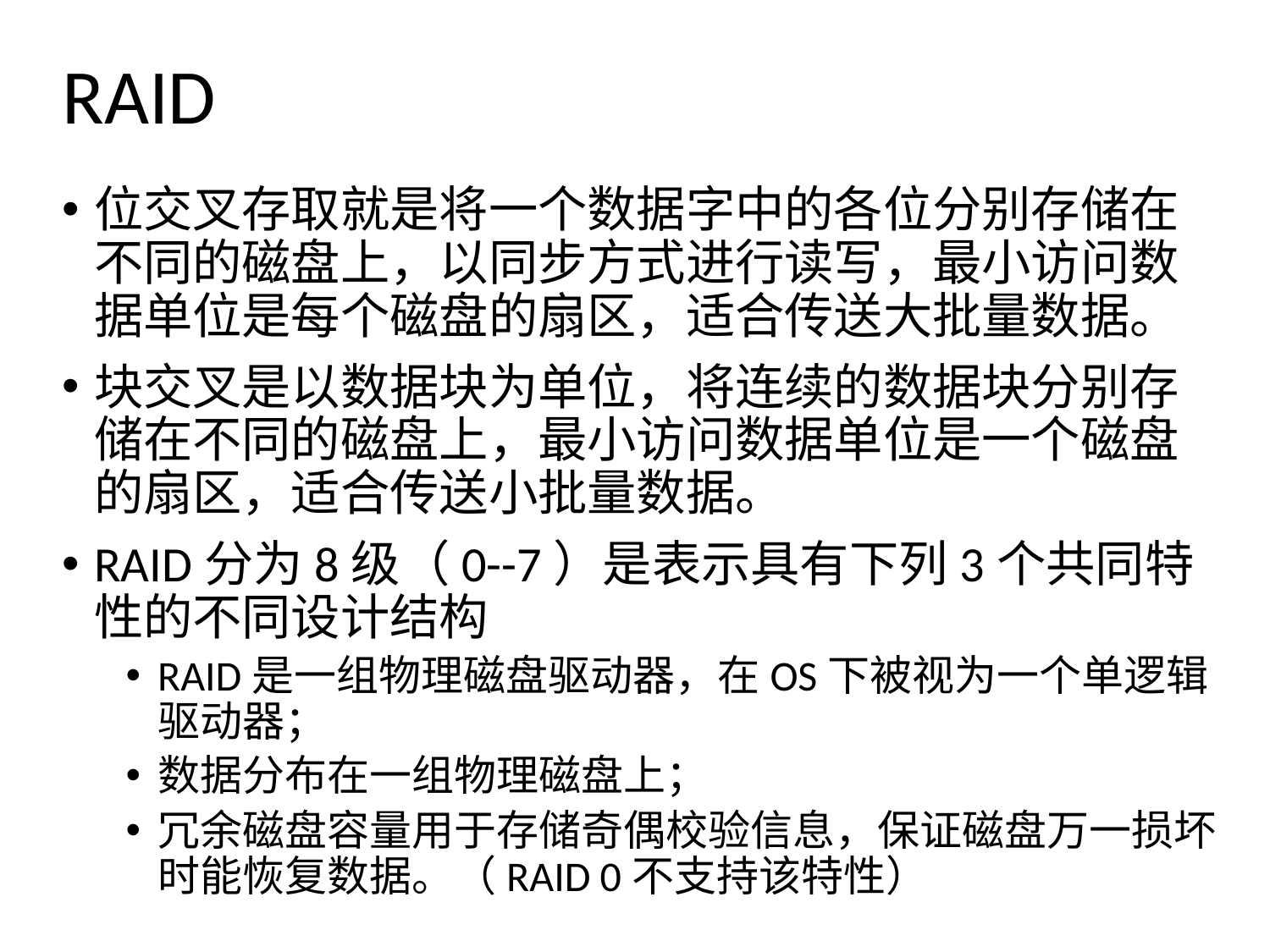

# RAID
位交叉存取就是将一个数据字中的各位分别存储在不同的磁盘上，以同步方式进行读写，最小访问数据单位是每个磁盘的扇区，适合传送大批量数据。
块交叉是以数据块为单位，将连续的数据块分别存储在不同的磁盘上，最小访问数据单位是一个磁盘的扇区，适合传送小批量数据。
RAID分为8级（0--7）是表示具有下列3个共同特性的不同设计结构
RAID是一组物理磁盘驱动器，在OS下被视为一个单逻辑驱动器；
数据分布在一组物理磁盘上；
冗余磁盘容量用于存储奇偶校验信息，保证磁盘万一损坏时能恢复数据。（RAID 0不支持该特性）